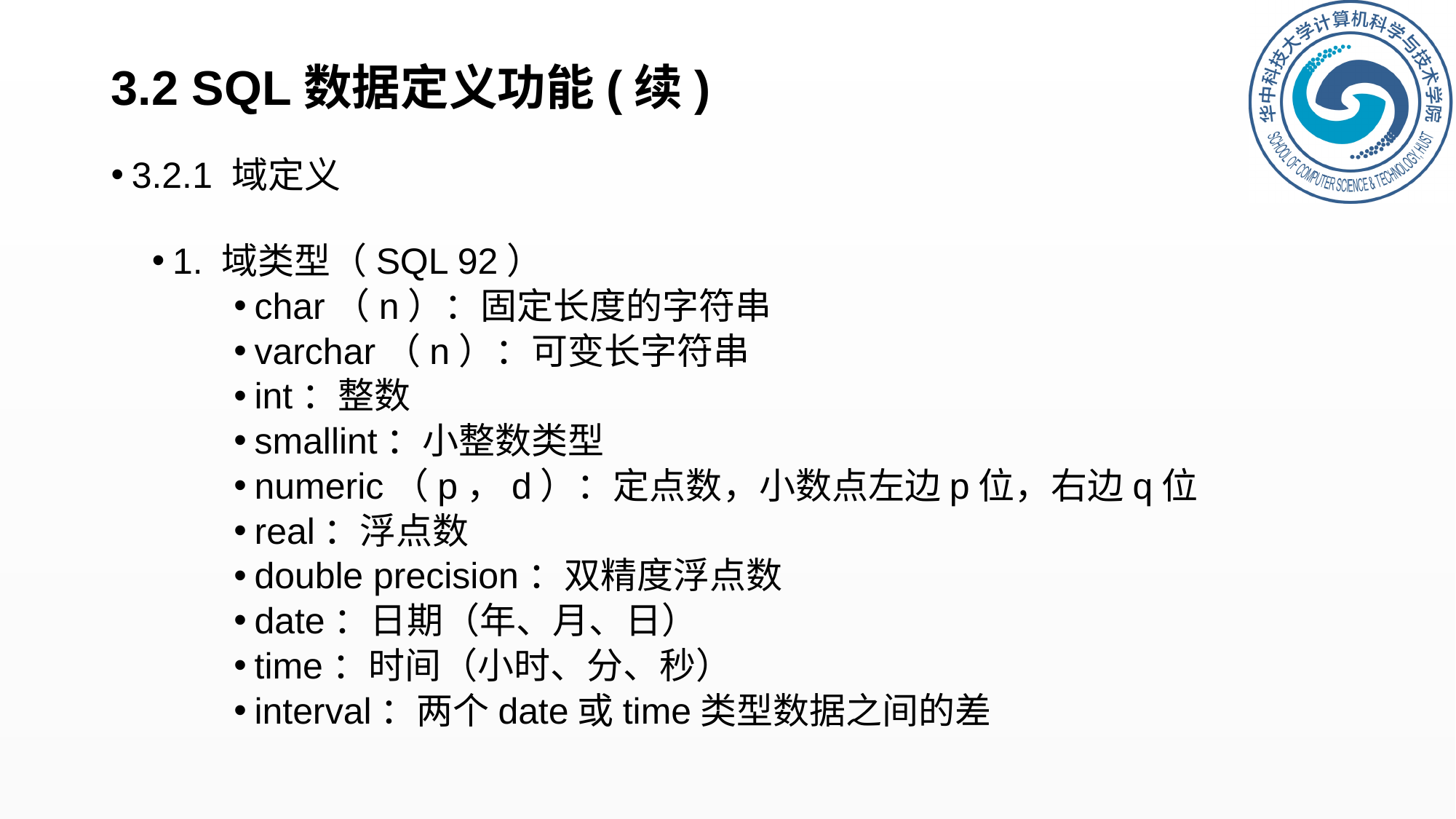

# 3.2 SQL数据定义功能(续)
3.2.1 域定义

1. 域类型（SQL 92）
char（n）：固定长度的字符串
varchar（n）：可变长字符串
int：整数
smallint：小整数类型
numeric（p，d）：定点数，小数点左边p位，右边q位
real：浮点数
double precision：双精度浮点数
date：日期（年、月、日）
time：时间（小时、分、秒）
interval：两个date或time类型数据之间的差